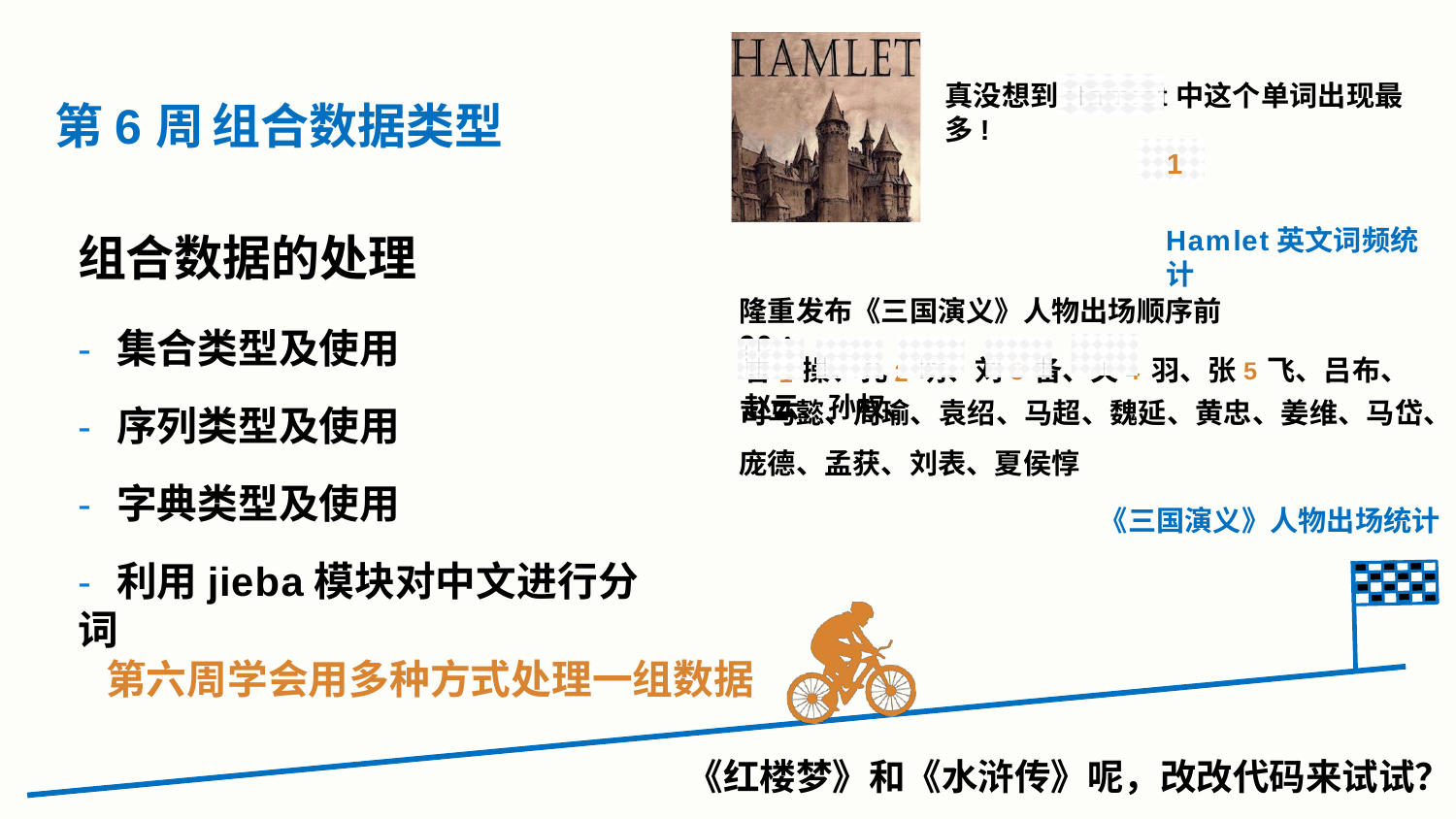

真没想到Hamlet中这个单词出现最多!
# 第6周	组合数据类型

1
Hamlet英文词频统计
组合数据的处理
- 集合类型及使用
- 序列类型及使用
- 字典类型及使用
- 利用jieba模块对中文进行分词
隆重发布《三国演义》人物出场顺序前20：

曹1操、孔2明、刘3备、关4羽、张5飞、吕布、赵云、孙权、

司马懿、周瑜、袁绍、马超、魏延、黄忠、姜维、马岱、
庞德、孟获、刘表、夏侯惇
《三国演义》人物出场统计

第六周学会用多种方式处理一组数据
《红楼梦》和《水浒传》呢，改改代码来试试？